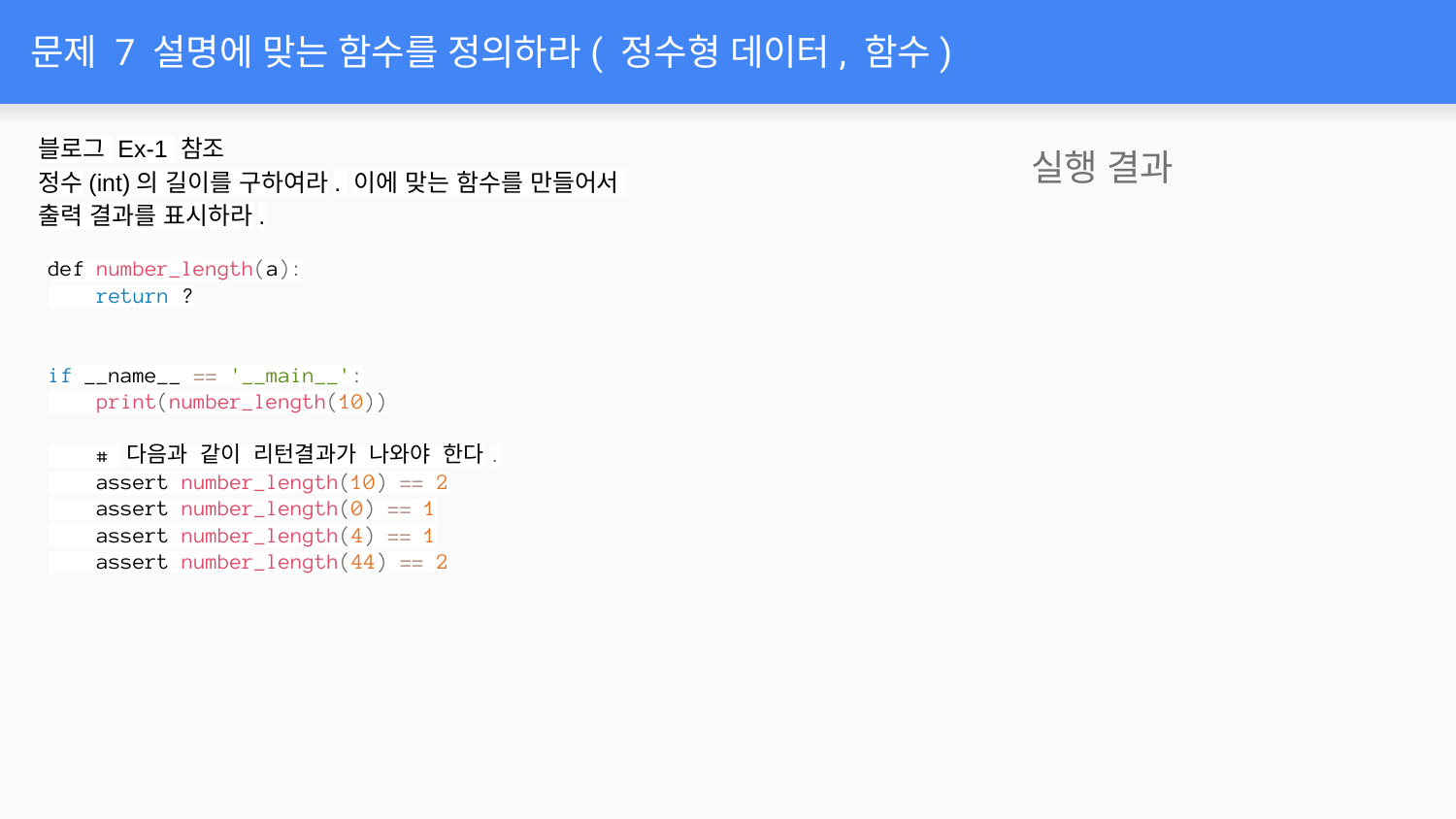

# 문제 7 설명에 맞는 함수를 정의하라( 정수형 데이터, 함수)
블로그 Ex-1 참조
정수(int)의 길이를 구하여라. 이에 맞는 함수를 만들어서
출력 결과를 표시하라.

실행 결과
def number_length(a):
    return ?

if __name__ == '__main__':
    print(number_length(10))

    # 다음과 같이 리턴결과가 나와야 한다.
    assert number_length(10) == 2
    assert number_length(0) == 1
    assert number_length(4) == 1
    assert number_length(44) == 2